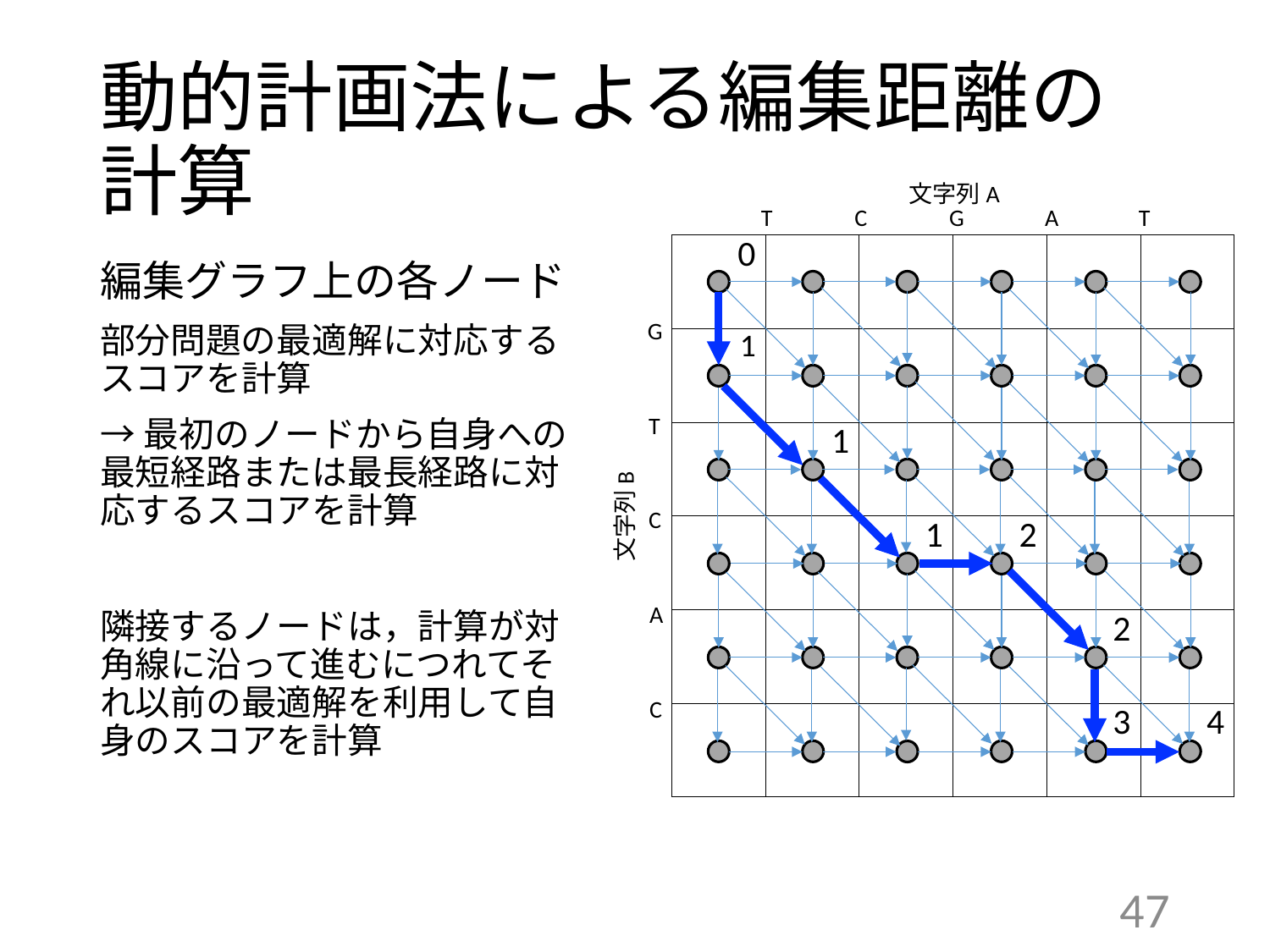

# 動的計画法による編集距離の計算
文字列A
T
C
G
A
T
| 0 |  |  |  |  |  |
| --- | --- | --- | --- | --- | --- |
| 1 |  |  |  |  |  |
|  | 1 |  |  |  |  |
|  |  | 1 | 2 |  |  |
|  |  |  |  | 2 |  |
|  |  |  |  | 3 | 4 |
編集グラフ上の各ノード
部分問題の最適解に対応するスコアを計算
→最初のノードから自身への最短経路または最長経路に対応するスコアを計算

隣接するノードは，計算が対角線に沿って進むにつれてそれ以前の最適解を利用して自身のスコアを計算

G

T

文字列B
C

A

C

47